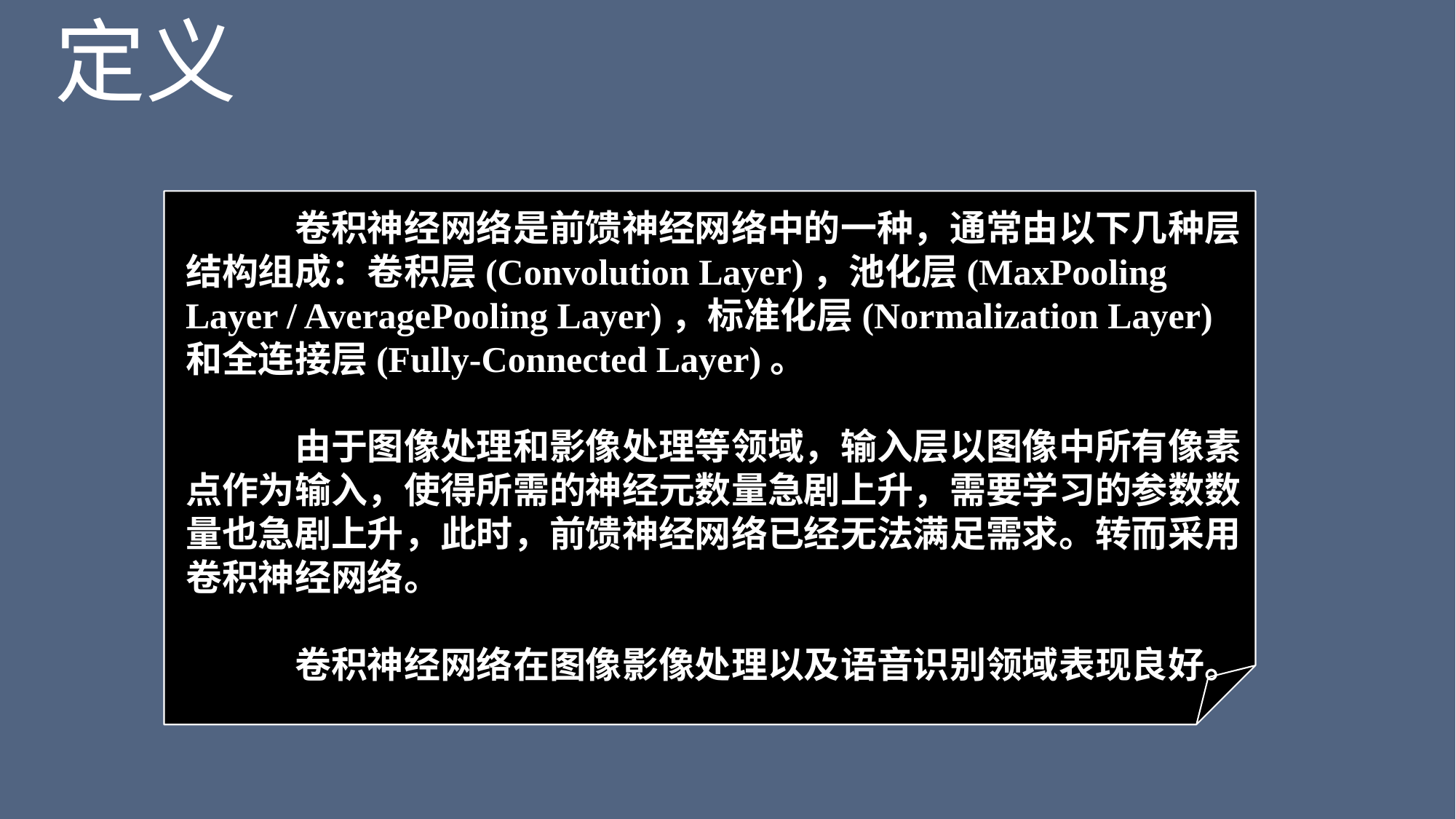

# 定义
	卷积神经网络是前馈神经网络中的一种，通常由以下几种层结构组成：卷积层(Convolution Layer)，池化层(MaxPooling Layer / AveragePooling Layer)，标准化层(Normalization Layer)和全连接层(Fully-Connected Layer)。

	由于图像处理和影像处理等领域，输入层以图像中所有像素点作为输入，使得所需的神经元数量急剧上升，需要学习的参数数量也急剧上升，此时，前馈神经网络已经无法满足需求。转而采用卷积神经网络。

	卷积神经网络在图像影像处理以及语音识别领域表现良好。